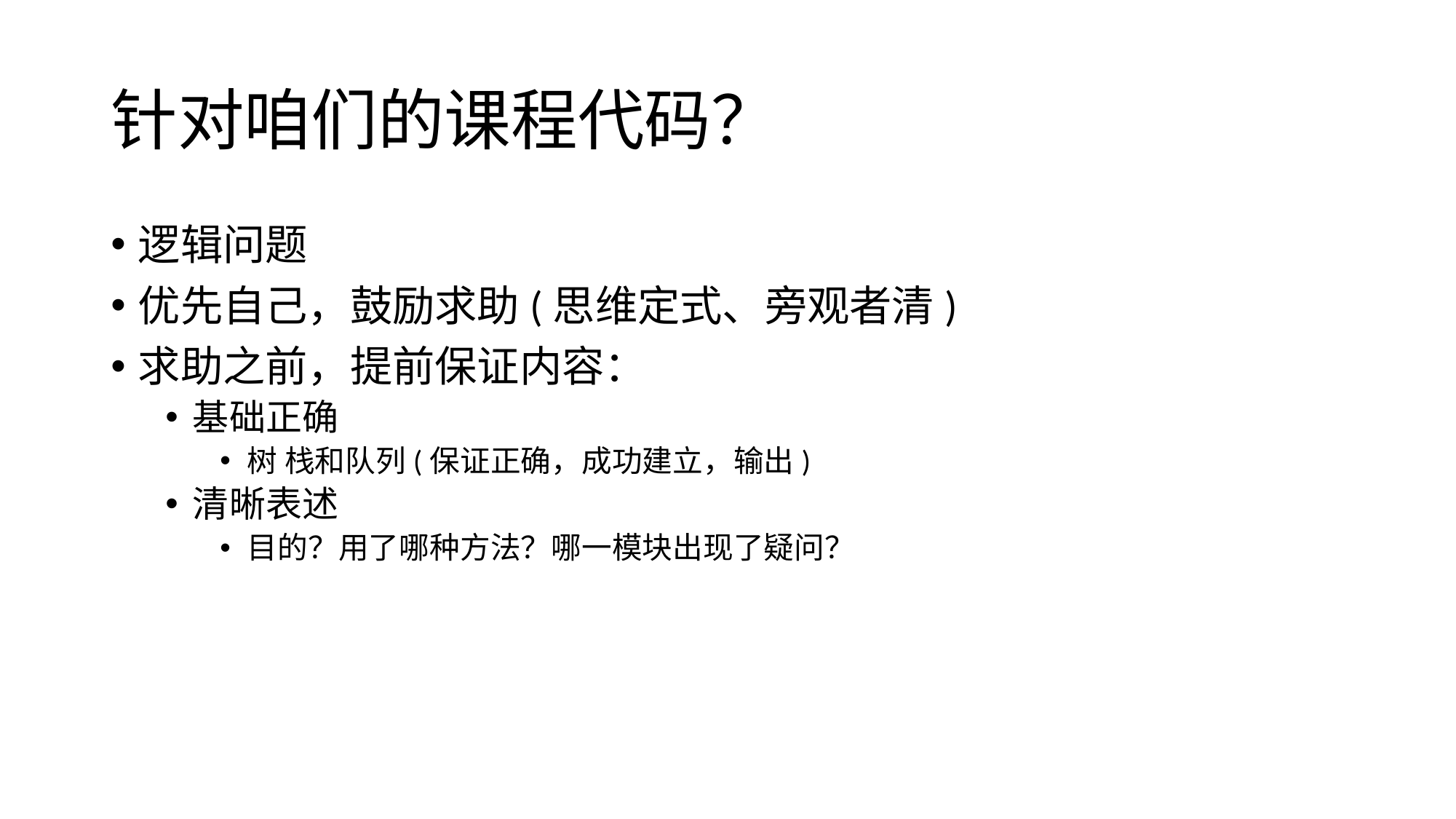

# 针对咱们的课程代码？
逻辑问题
优先自己，鼓励求助(思维定式、旁观者清)
求助之前，提前保证内容：
基础正确
树 栈和队列(保证正确，成功建立，输出)
清晰表述
目的？用了哪种方法？哪一模块出现了疑问？